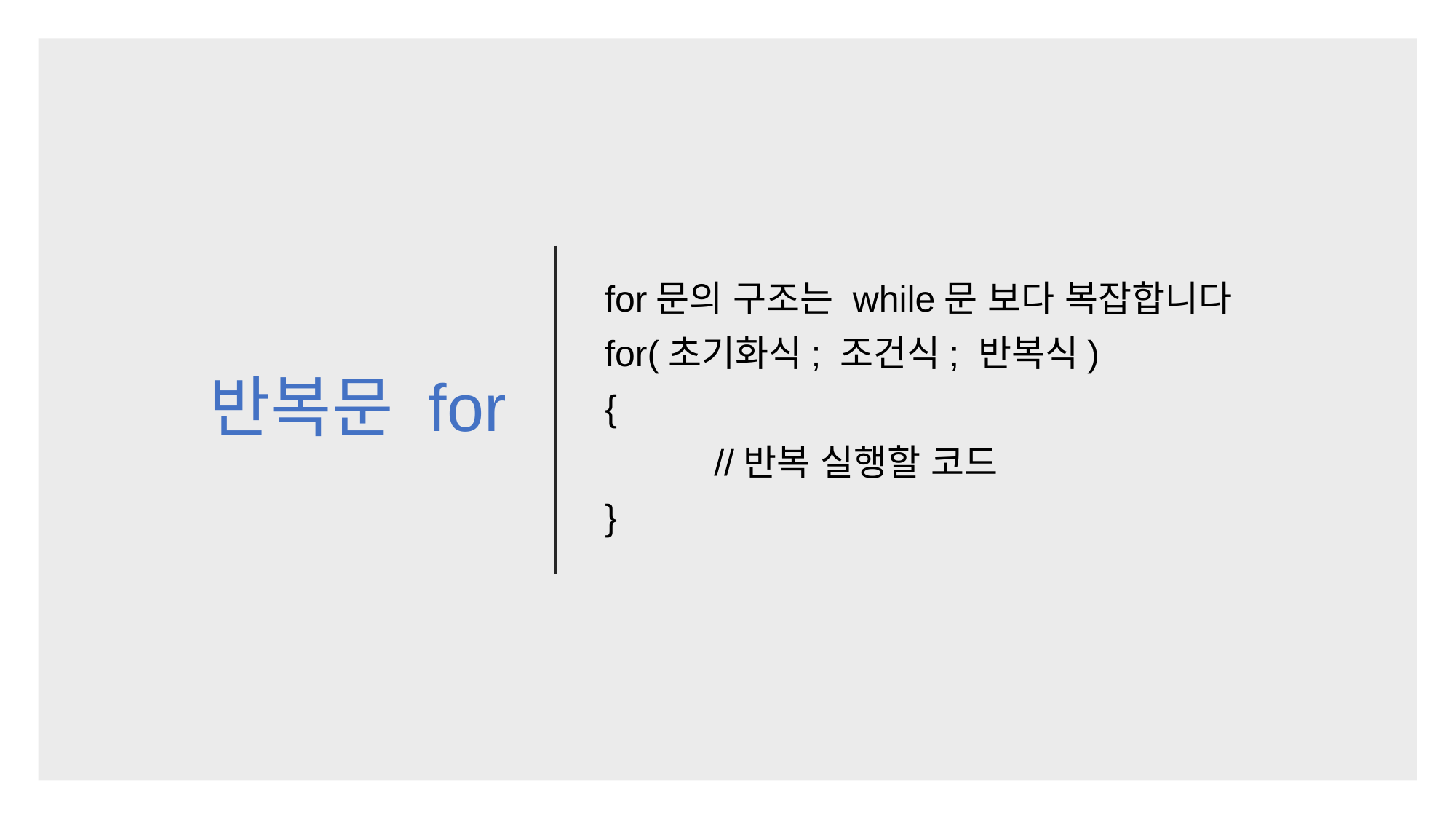

# 반복문 for
for문의 구조는 while문 보다 복잡합니다
for(초기화식; 조건식; 반복식)
{
	//반복 실행할 코드
}